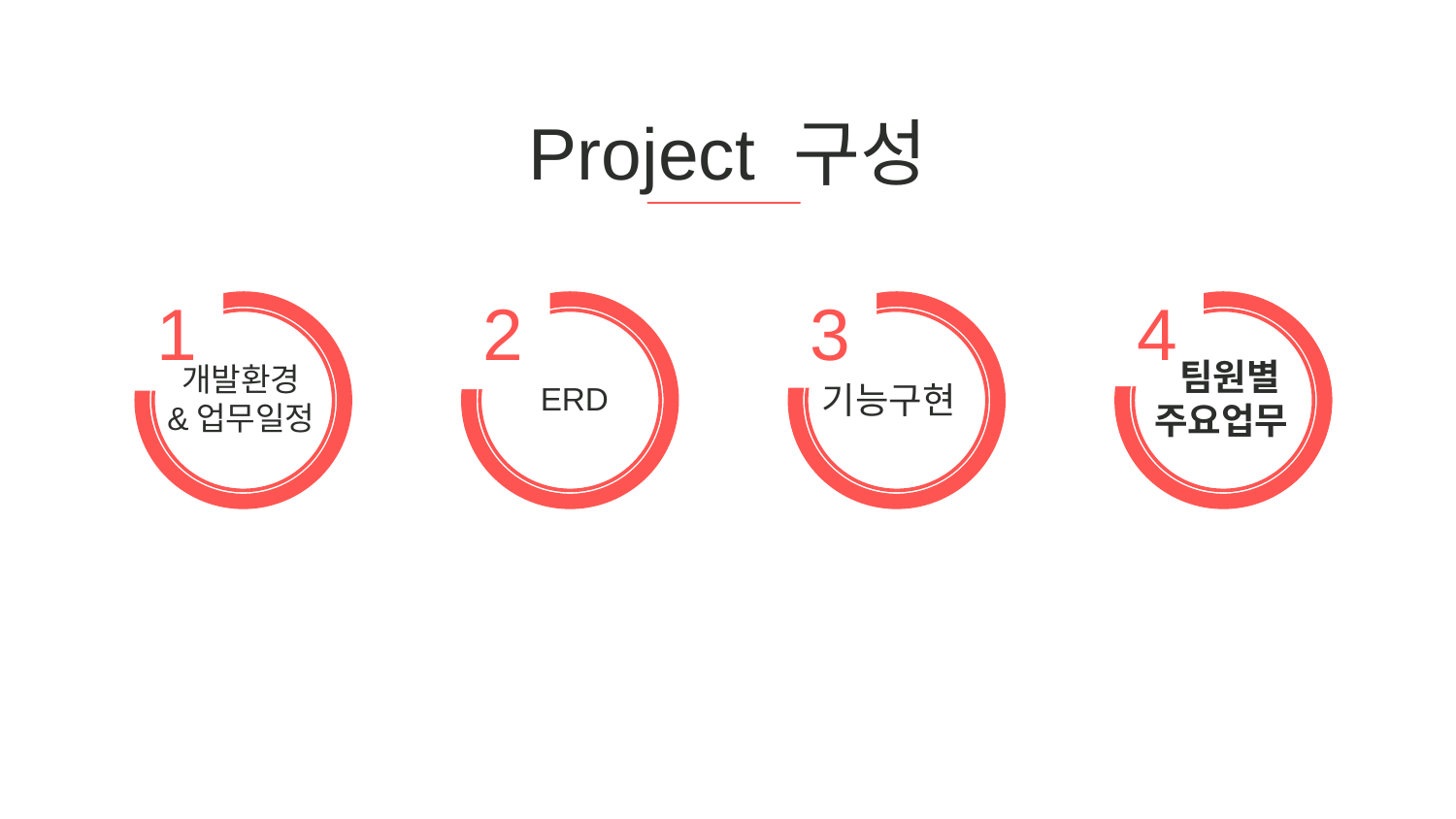

Project 구성
  팀원별
주요업무
개발환경
&업무일정
기능구현
ERD